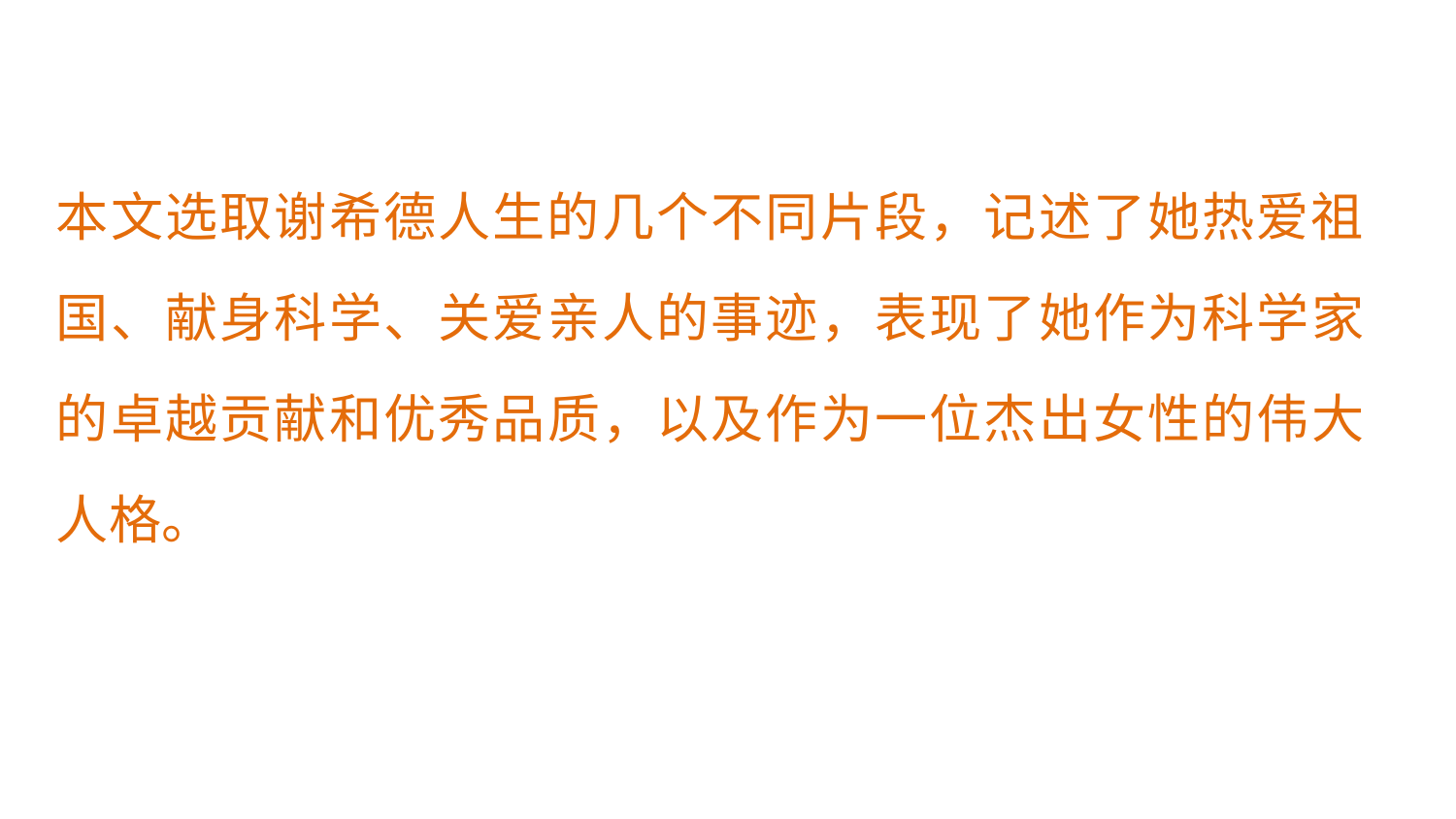

本文选取谢希德人生的几个不同片段，记述了她热爱祖国、献身科学、关爱亲人的事迹，表现了她作为科学家的卓越贡献和优秀品质，以及作为一位杰出女性的伟大人格。